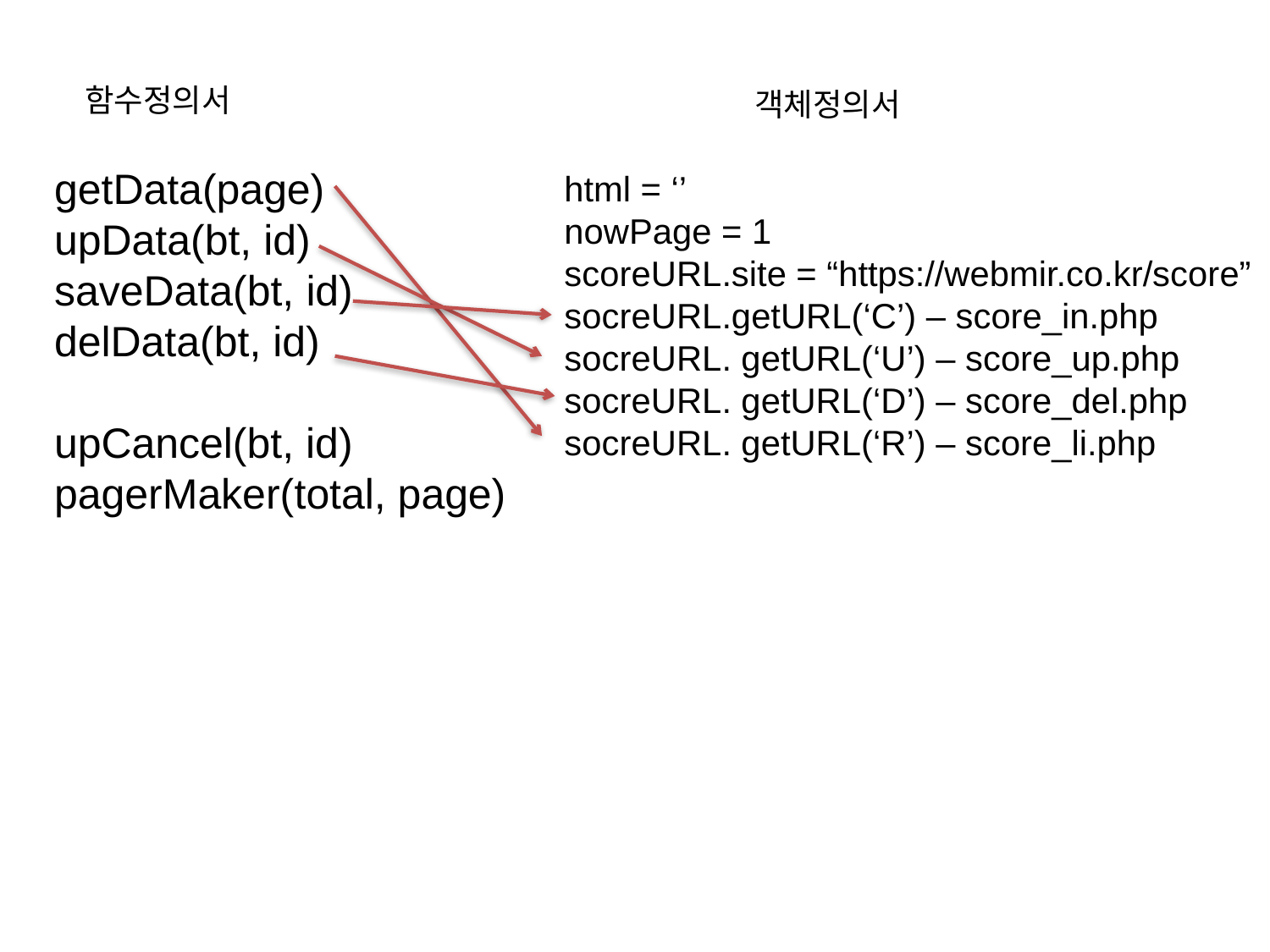

함수정의서
객체정의서
getData(page)
upData(bt, id)
saveData(bt, id)
delData(bt, id)

upCancel(bt, id)
pagerMaker(total, page)
html = ‘’
nowPage = 1
scoreURL.site = “https://webmir.co.kr/score”
socreURL.getURL(‘C’) – score_in.php
socreURL. getURL(‘U’) – score_up.php
socreURL. getURL(‘D’) – score_del.php
socreURL. getURL(‘R’) – score_li.php